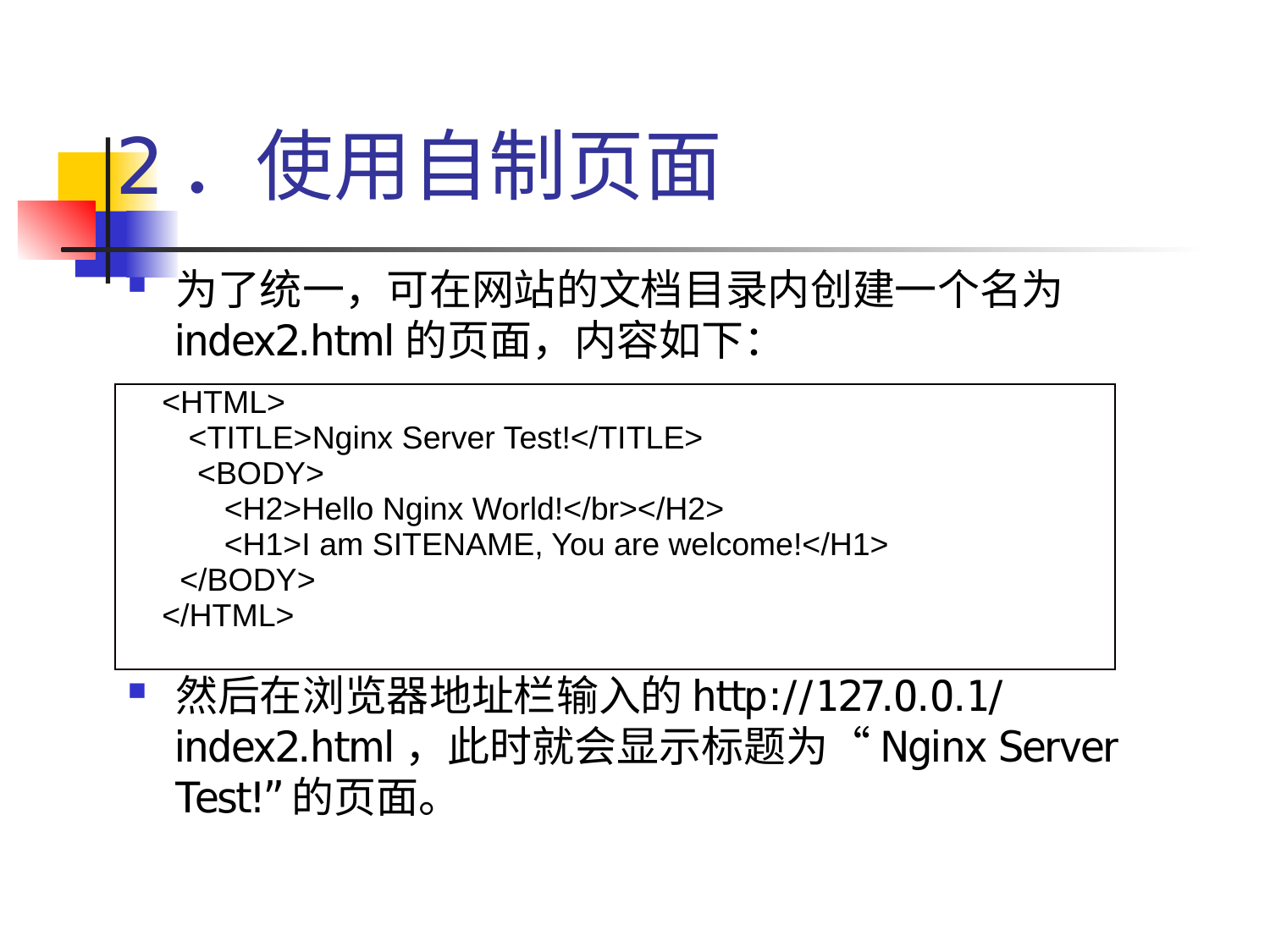

# 2．使用自制页面
为了统一，可在网站的文档目录内创建一个名为index2.html的页面，内容如下：

然后在浏览器地址栏输入的http://127.0.0.1/index2.html，此时就会显示标题为“Nginx Server Test!”的页面。
| <HTML> <TITLE>Nginx Server Test!</TITLE> <BODY> <H2>Hello Nginx World!</br></H2> <H1>I am SITENAME, You are welcome!</H1> </BODY> </HTML> |
| --- |